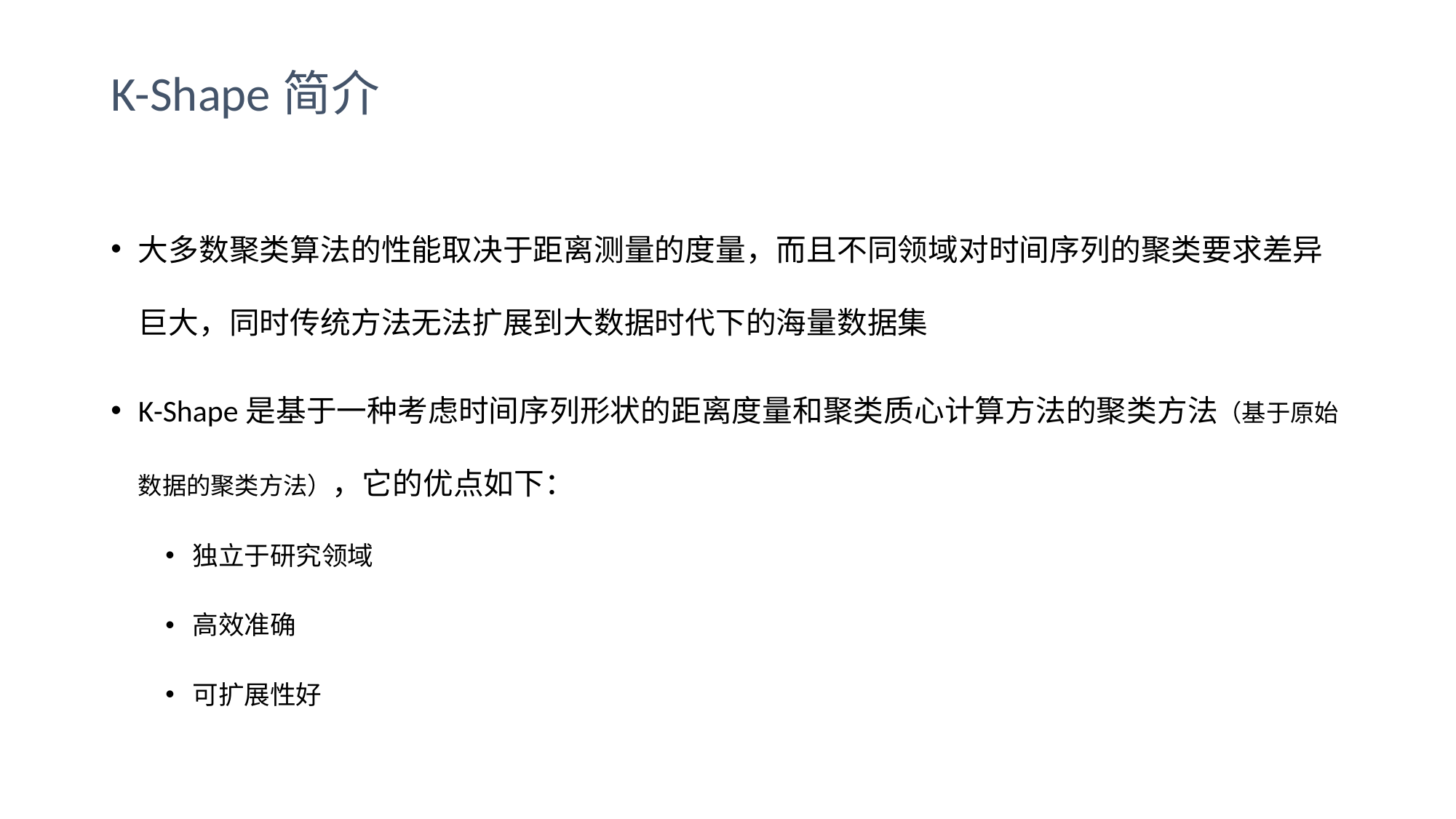

# K-Shape简介
大多数聚类算法的性能取决于距离测量的度量，而且不同领域对时间序列的聚类要求差异巨大，同时传统方法无法扩展到大数据时代下的海量数据集
K-Shape是基于一种考虑时间序列形状的距离度量和聚类质心计算方法的聚类方法（基于原始数据的聚类方法），它的优点如下：
独立于研究领域
高效准确
可扩展性好